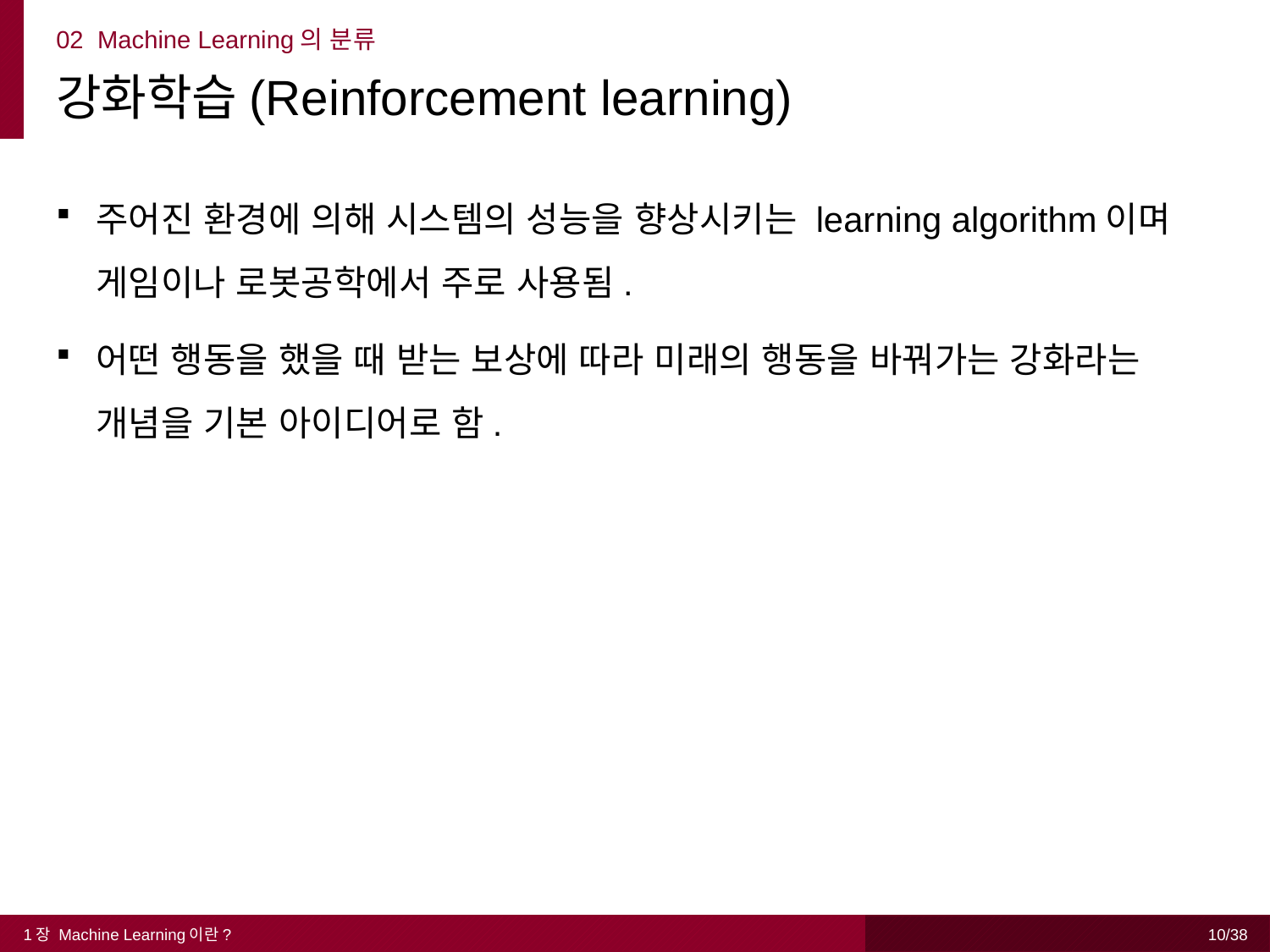

02  Machine Learning의 분류
강화학습(Reinforcement learning)
주어진 환경에 의해 시스템의 성능을 향상시키는 learning algorithm이며 게임이나 로봇공학에서 주로 사용됨.
어떤 행동을 했을 때 받는 보상에 따라 미래의 행동을 바꿔가는 강화라는
개념을 기본 아이디어로 함.
1장 Machine Learning이란?
10/38